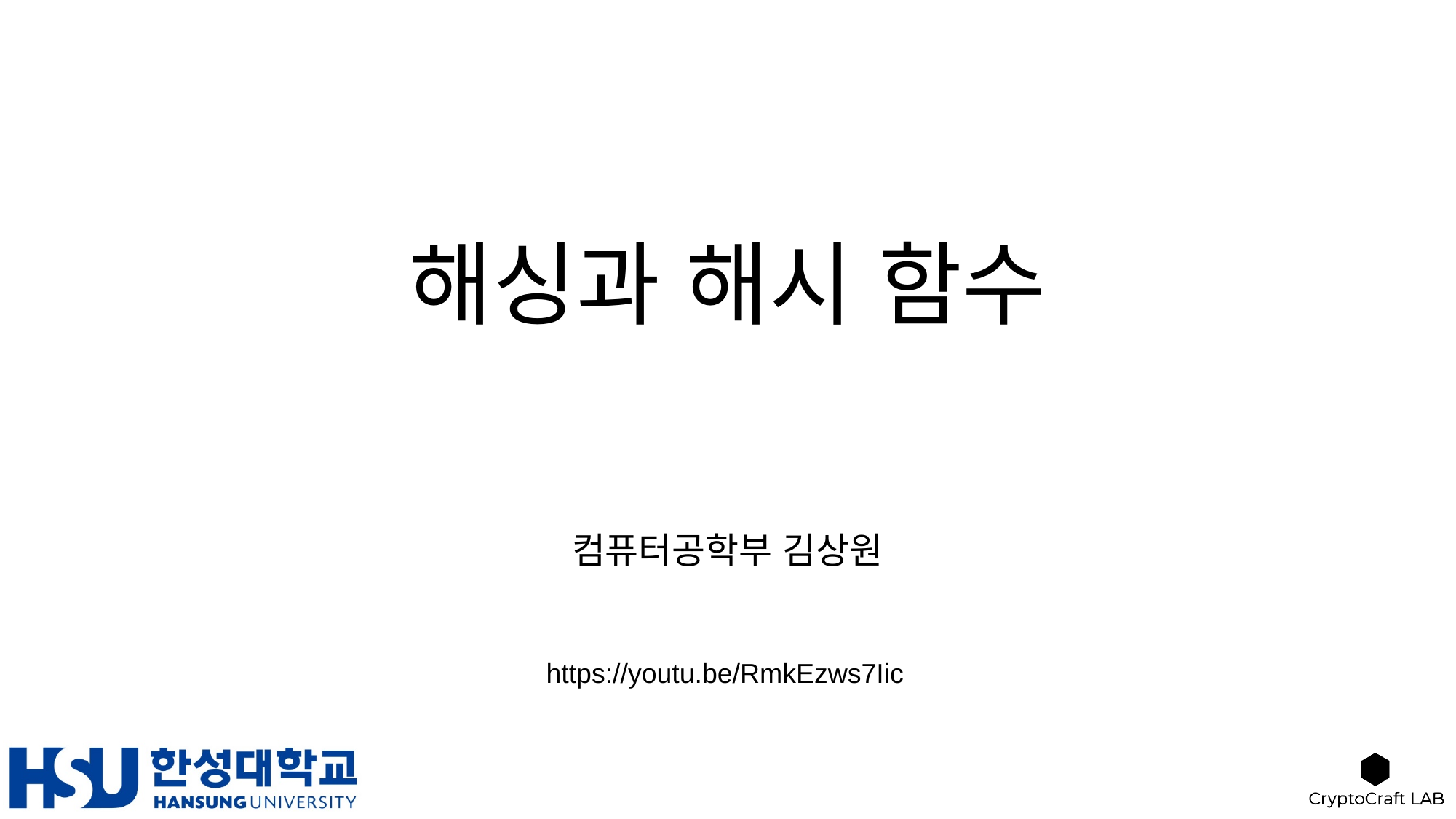

# 해싱과 해시 함수
컴퓨터공학부 김상원
https://youtu.be/RmkEzws7Iic